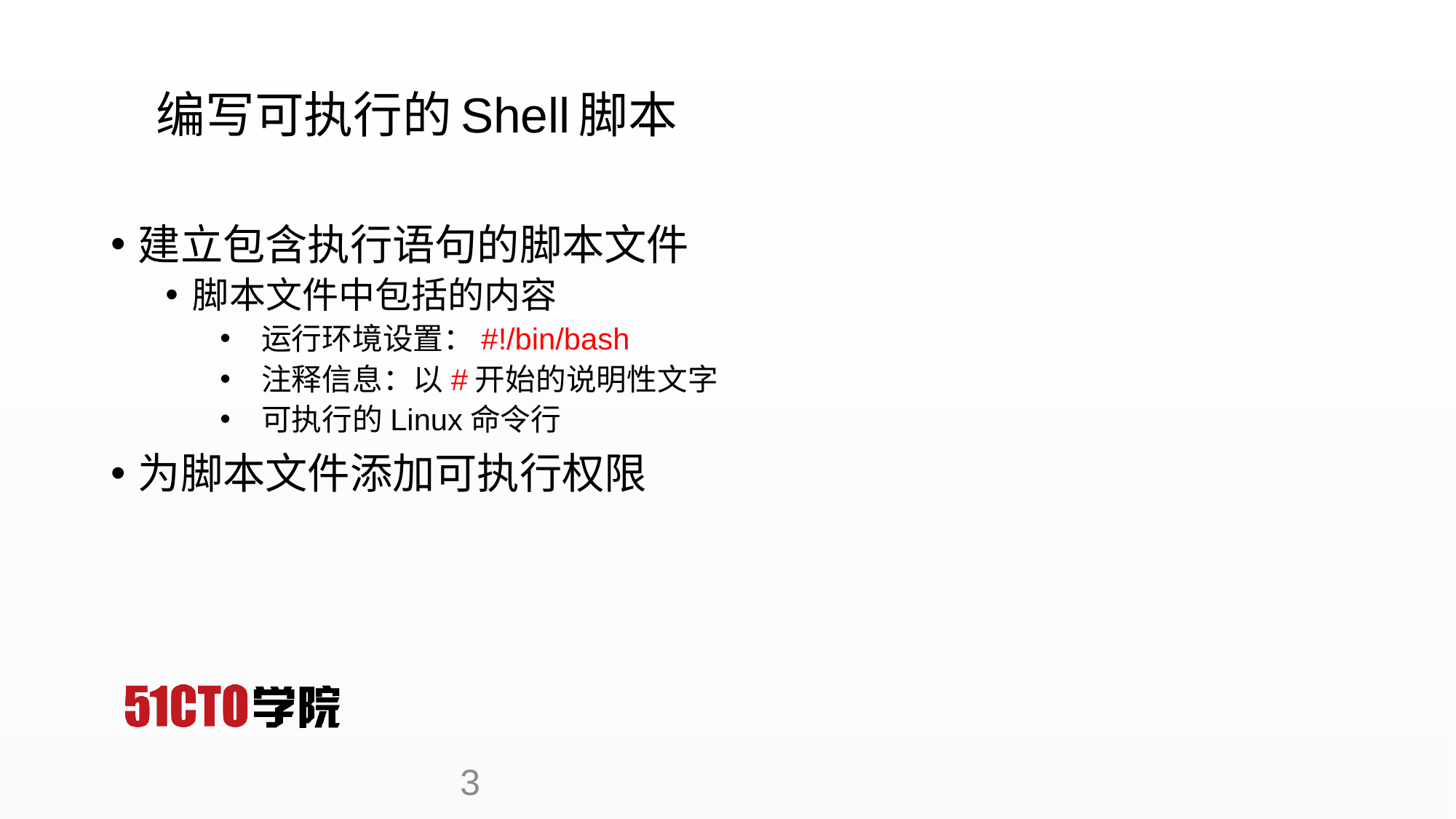

# 编写可执行的Shell脚本
建立包含执行语句的脚本文件
脚本文件中包括的内容
 运行环境设置：#!/bin/bash
 注释信息：以#开始的说明性文字
 可执行的Linux命令行
为脚本文件添加可执行权限
3